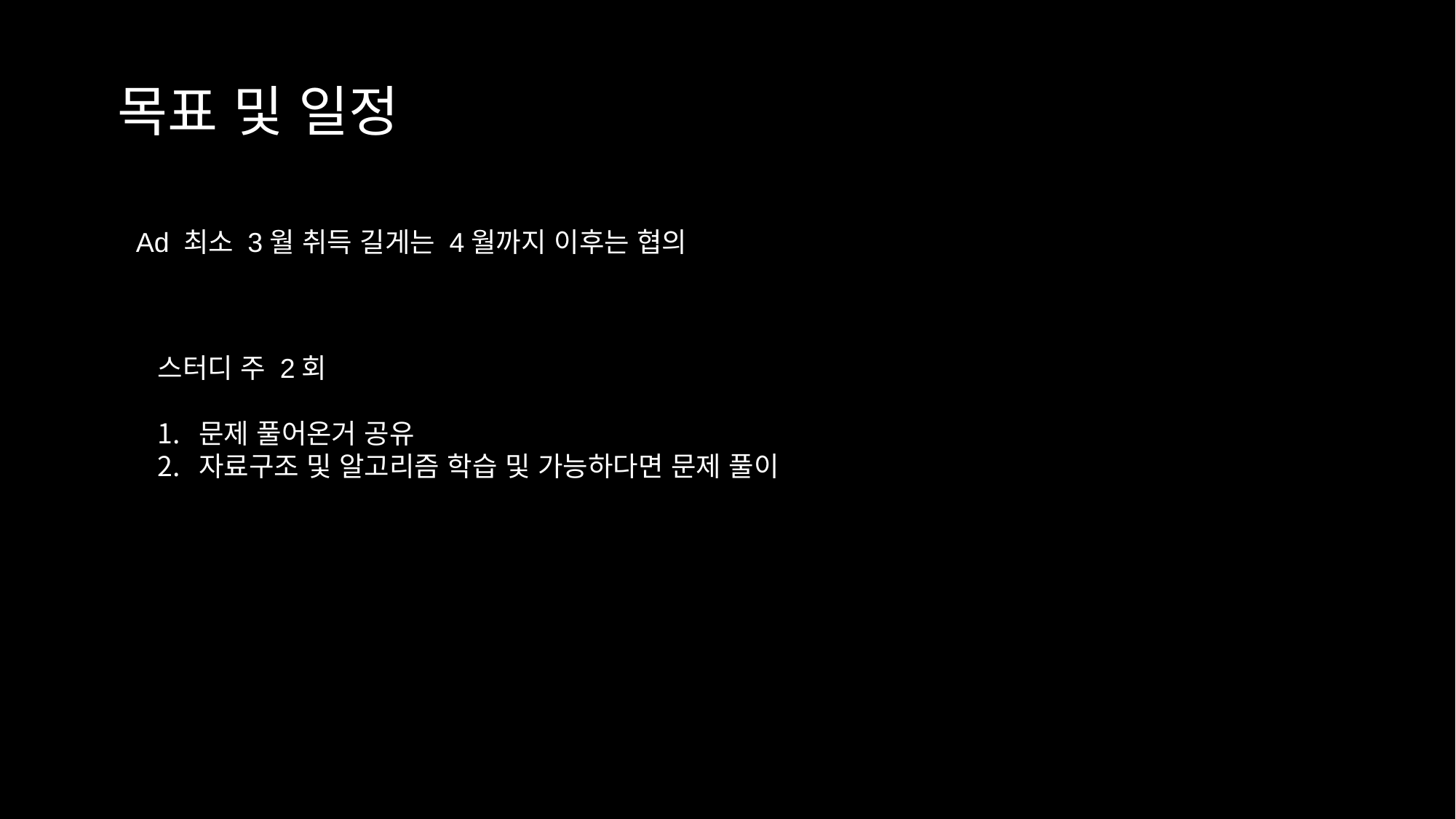

목표 및 일정
Ad 최소 3월 취득 길게는 4월까지 이후는 협의
스터디 주 2회

문제 풀어온거 공유
자료구조 및 알고리즘 학습 및 가능하다면 문제 풀이